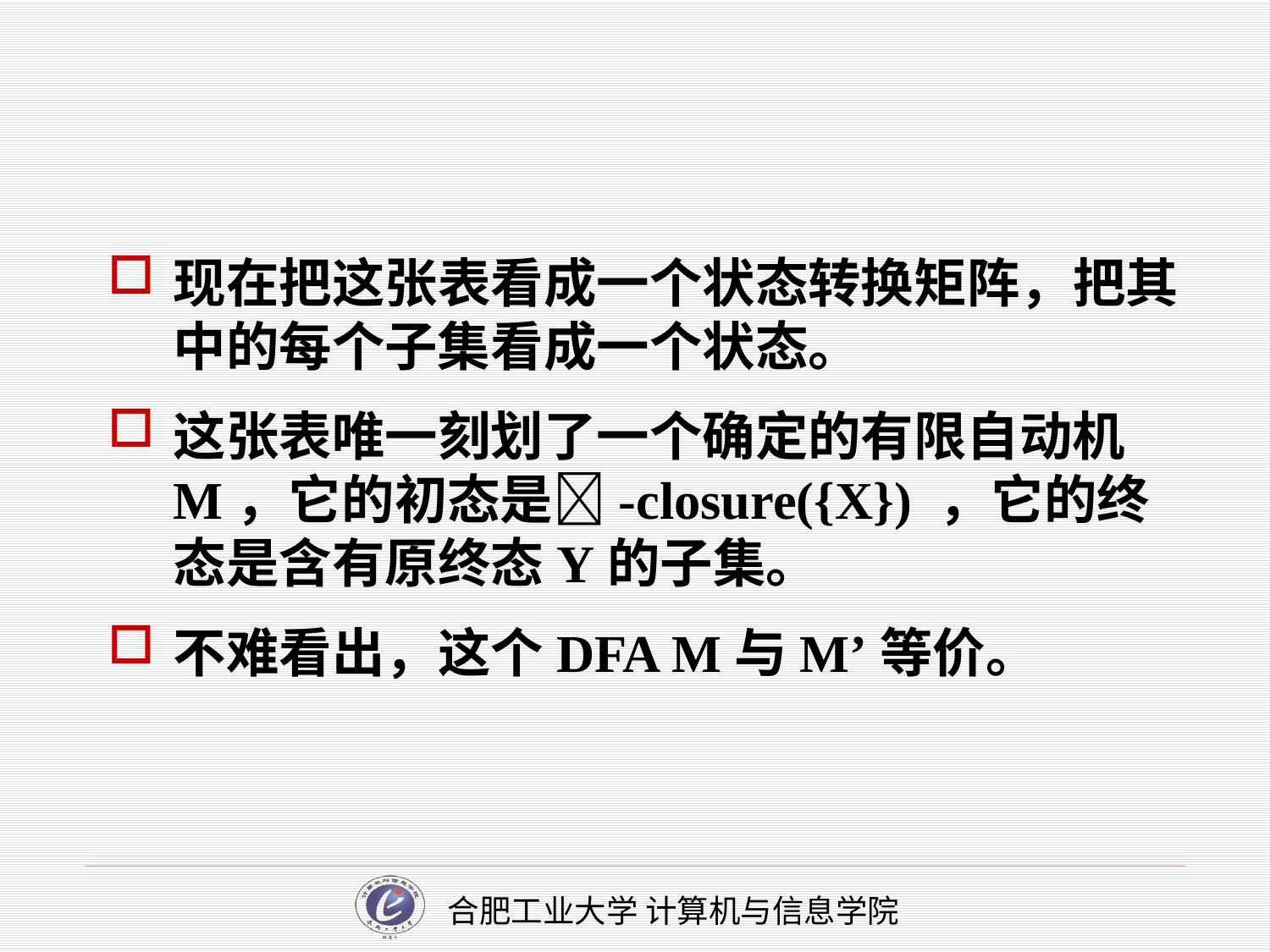

现在把这张表看成一个状态转换矩阵，把其中的每个子集看成一个状态。
这张表唯一刻划了一个确定的有限自动机M，它的初态是ε-closure({X}) ，它的终态是含有原终态Y的子集。
不难看出，这个DFA M与M’等价。
56